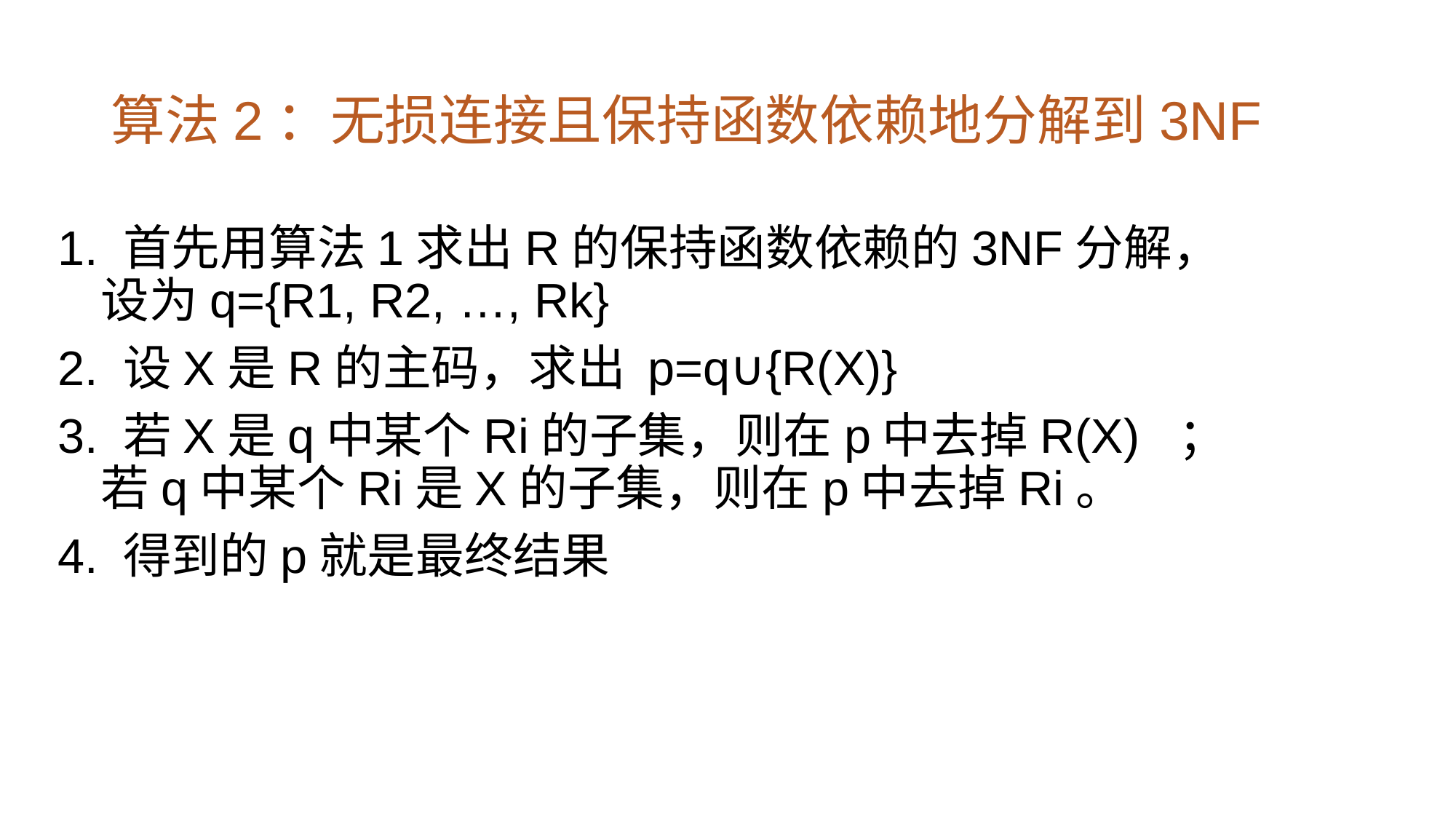

# 算法2：无损连接且保持函数依赖地分解到3NF
1. 首先用算法1求出R的保持函数依赖的3NF分解，
    设为q={R1, R2, …, Rk}
2. 设X是R的主码，求出 p=q∪{R(X)}
3. 若X是q中某个Ri的子集，则在p中去掉R(X)  ；
    若q中某个Ri是X的子集，则在p中去掉Ri。
4. 得到的p就是最终结果